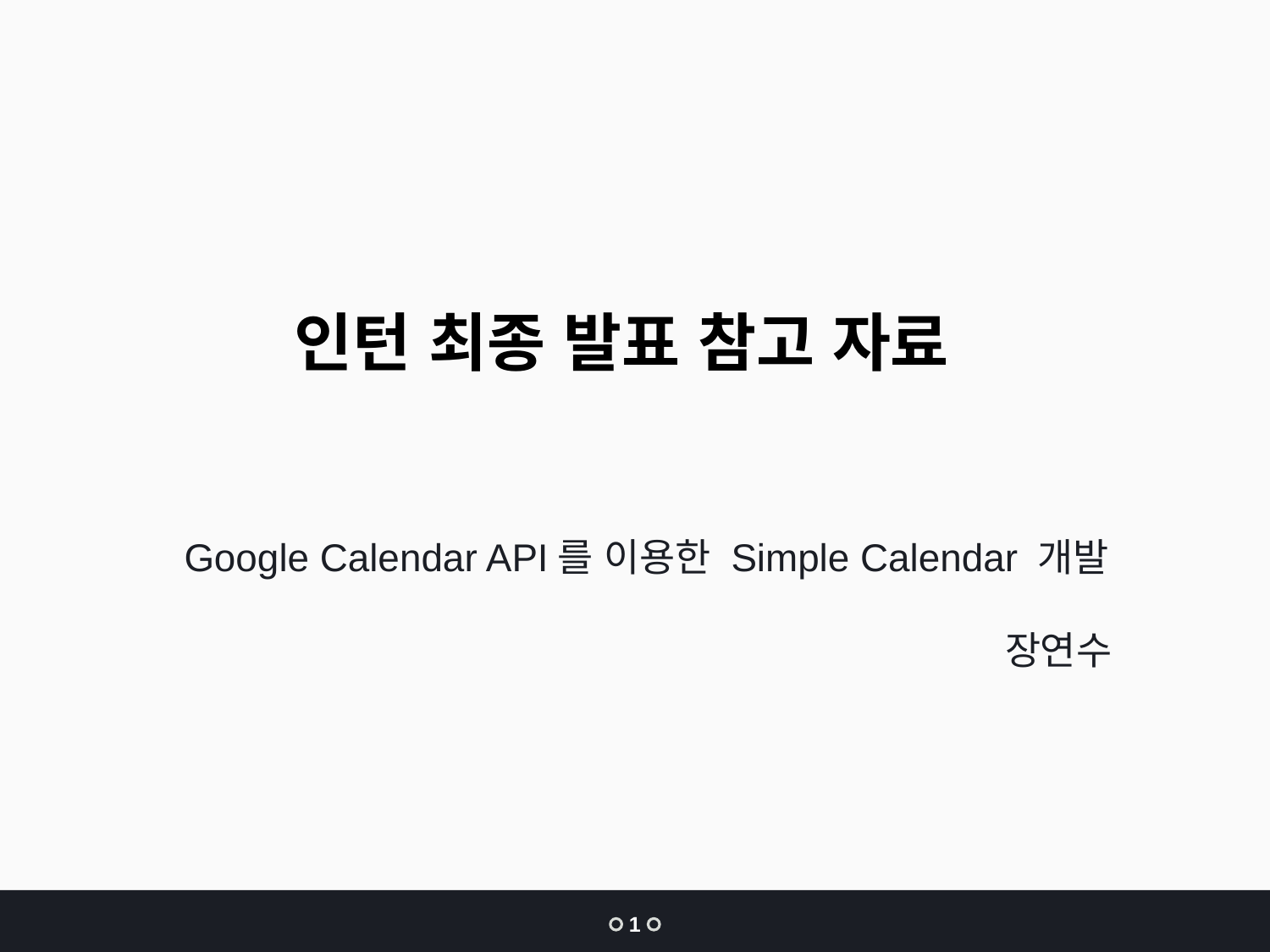

인턴 최종 발표 참고 자료
Google Calendar API를 이용한 Simple Calendar 개발

장연수
1